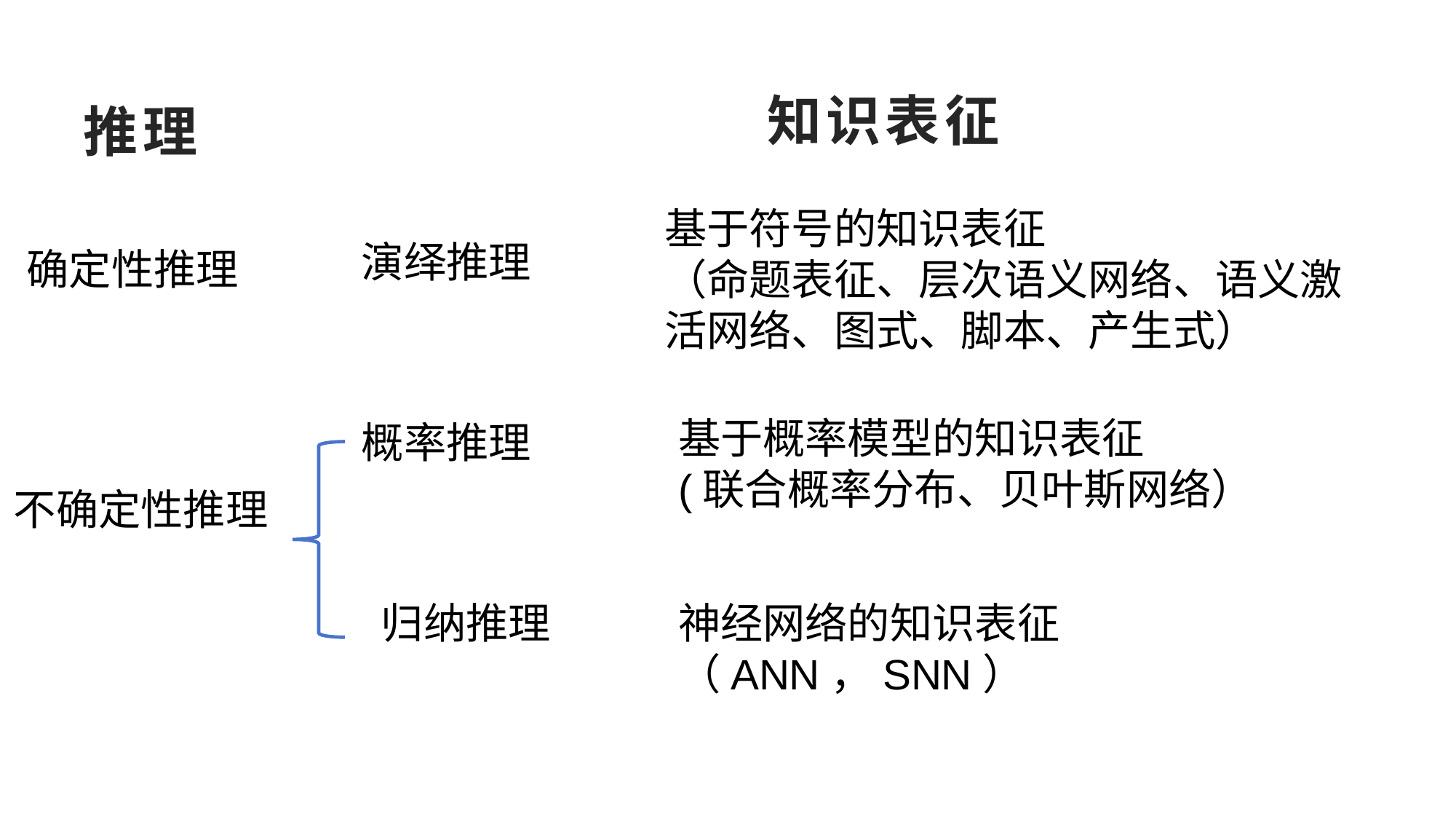

知识表征
# 推理
基于符号的知识表征
（命题表征、层次语义网络、语义激活网络、图式、脚本、产生式）
演绎推理
确定性推理
基于概率模型的知识表征
(联合概率分布、贝叶斯网络）
概率推理

不确定性推理
神经网络的知识表征（ANN，SNN）
归纳推理